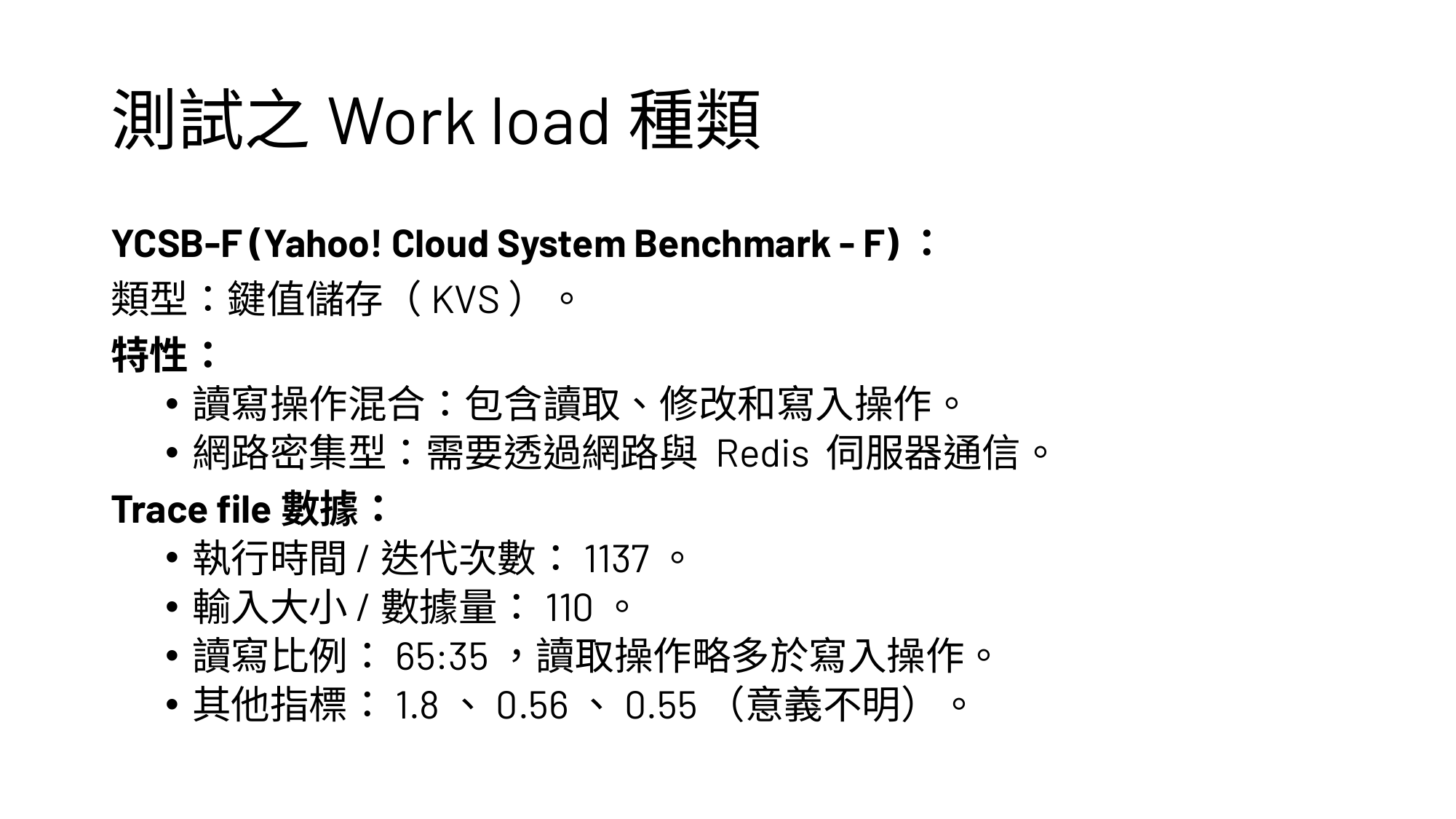

# 測試之Work load種類
YCSB-F (Yahoo! Cloud System Benchmark - F)：
類型：鍵值儲存（KVS）。
特性：
讀寫操作混合：包含讀取、修改和寫入操作。
網路密集型：需要透過網路與 Redis 伺服器通信。
Trace file數據：
執行時間/迭代次數：1137。
輸入大小/數據量：110。
讀寫比例：65:35，讀取操作略多於寫入操作。
其他指標：1.8、0.56、0.55（意義不明）。